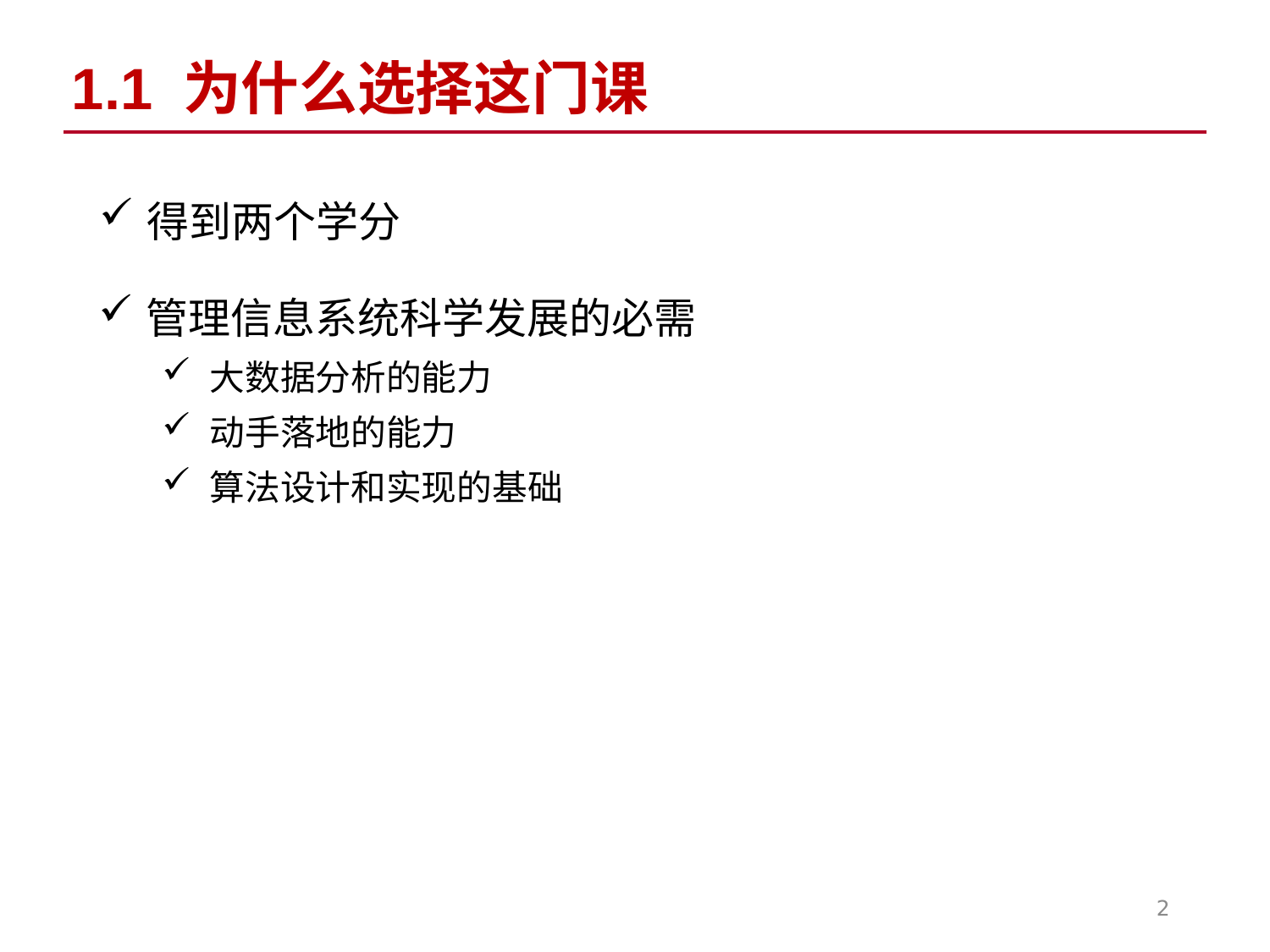

1.1 为什么选择这门课
得到两个学分
管理信息系统科学发展的必需
大数据分析的能力
动手落地的能力
算法设计和实现的基础
2